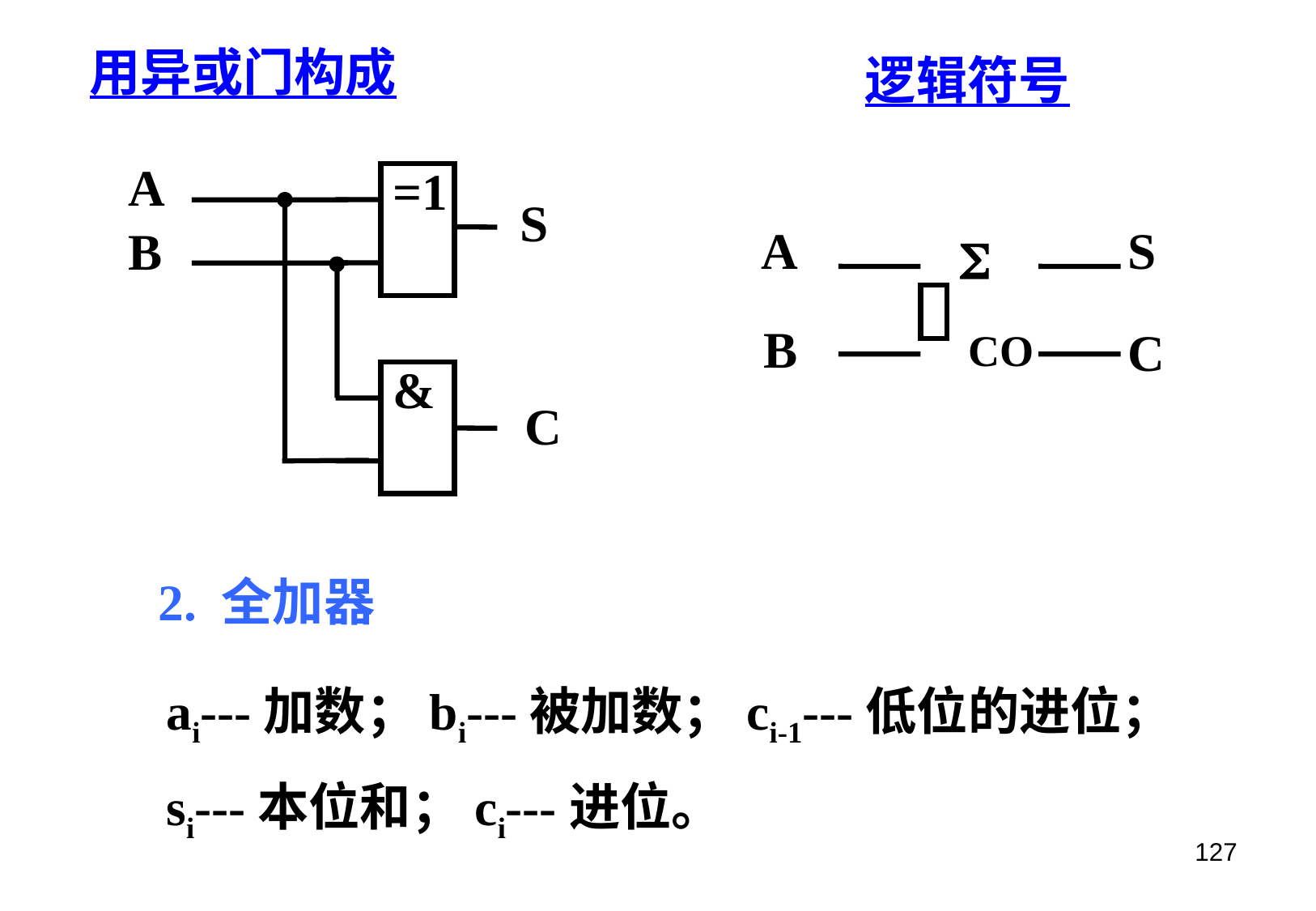

用异或门构成
逻辑符号
A
=1

S

B

&

C

A
S
Σ

B
C
CO

2. 全加器
ai---加数；bi---被加数；ci-1---低位的进位；
si---本位和；ci---进位。
127